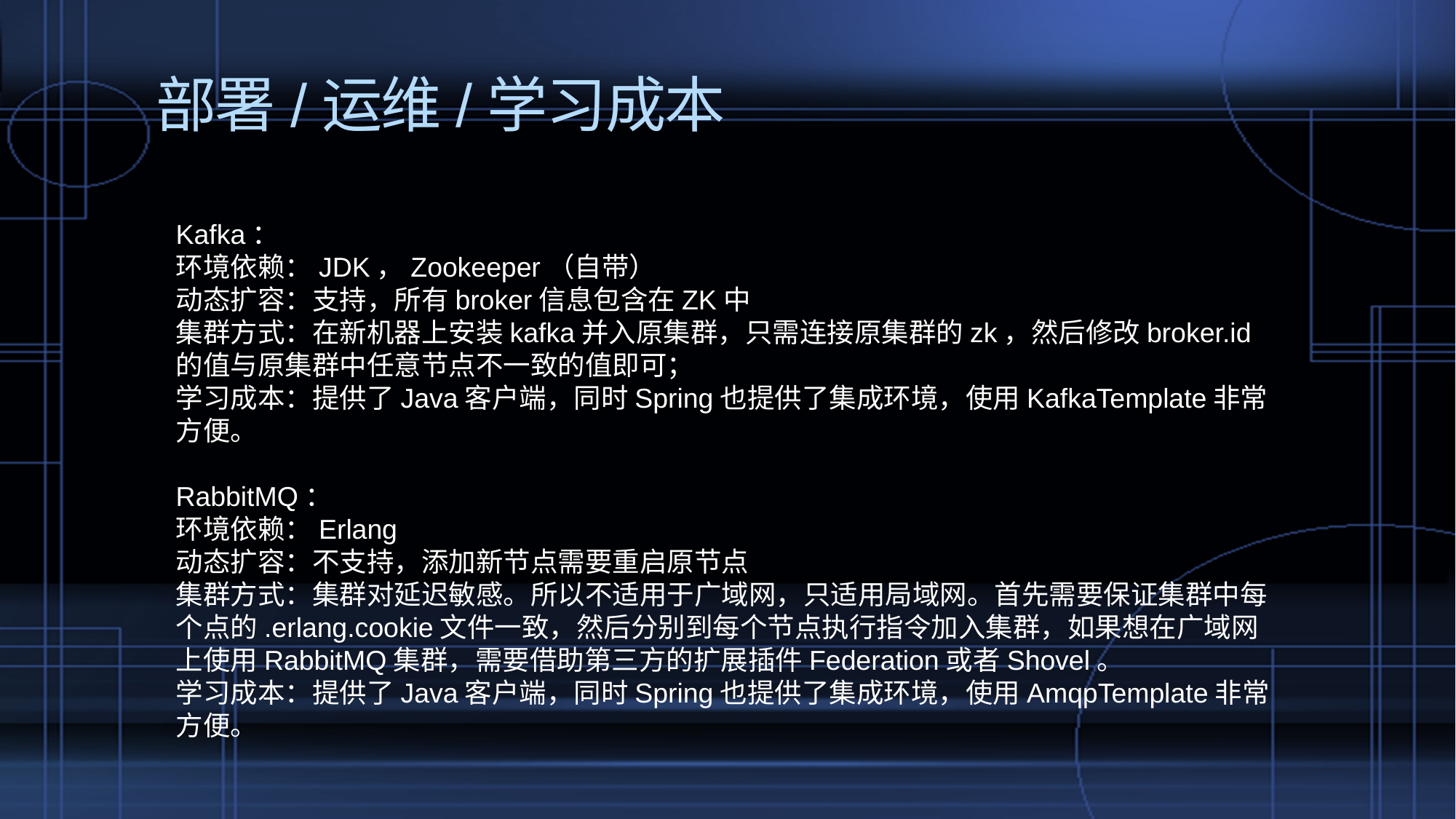

# 部署/运维/学习成本
Kafka：
环境依赖：JDK，Zookeeper（自带）
动态扩容：支持，所有broker信息包含在ZK中
集群方式：在新机器上安装kafka并入原集群，只需连接原集群的zk，然后修改broker.id的值与原集群中任意节点不一致的值即可；
学习成本：提供了Java客户端，同时Spring也提供了集成环境，使用KafkaTemplate非常方便。

RabbitMQ：
环境依赖：Erlang
动态扩容：不支持，添加新节点需要重启原节点
集群方式：集群对延迟敏感。所以不适用于广域网，只适用局域网。首先需要保证集群中每个点的.erlang.cookie文件一致，然后分别到每个节点执行指令加入集群，如果想在广域网上使用RabbitMQ集群，需要借助第三方的扩展插件Federation或者Shovel。
学习成本：提供了Java客户端，同时Spring也提供了集成环境，使用AmqpTemplate非常方便。